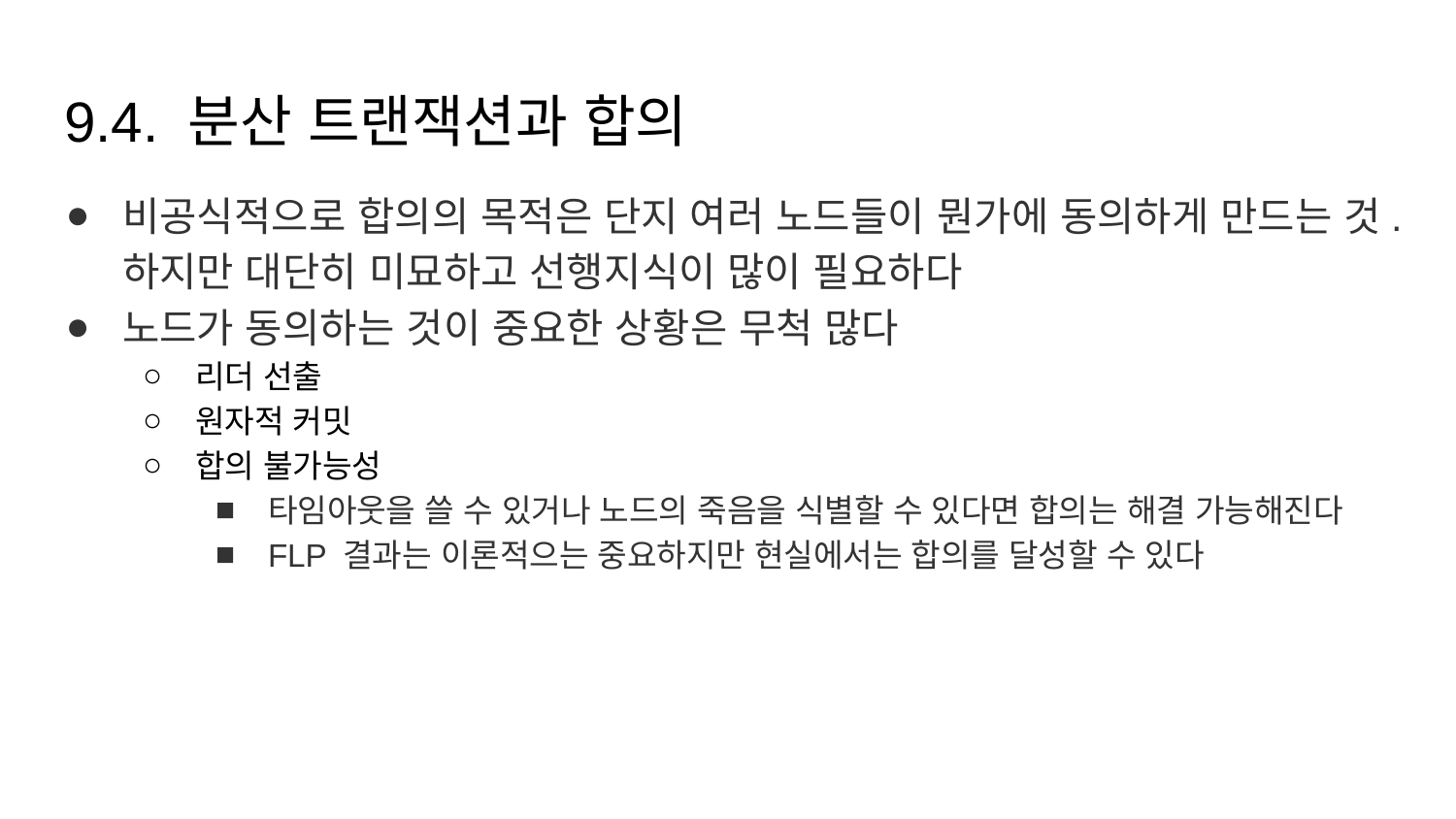

# 9.4. 분산 트랜잭션과 합의
비공식적으로 합의의 목적은 단지 여러 노드들이 뭔가에 동의하게 만드는 것. 하지만 대단히 미묘하고 선행지식이 많이 필요하다
노드가 동의하는 것이 중요한 상황은 무척 많다
리더 선출
원자적 커밋
합의 불가능성
타임아웃을 쓸 수 있거나 노드의 죽음을 식별할 수 있다면 합의는 해결 가능해진다
FLP 결과는 이론적으는 중요하지만 현실에서는 합의를 달성할 수 있다